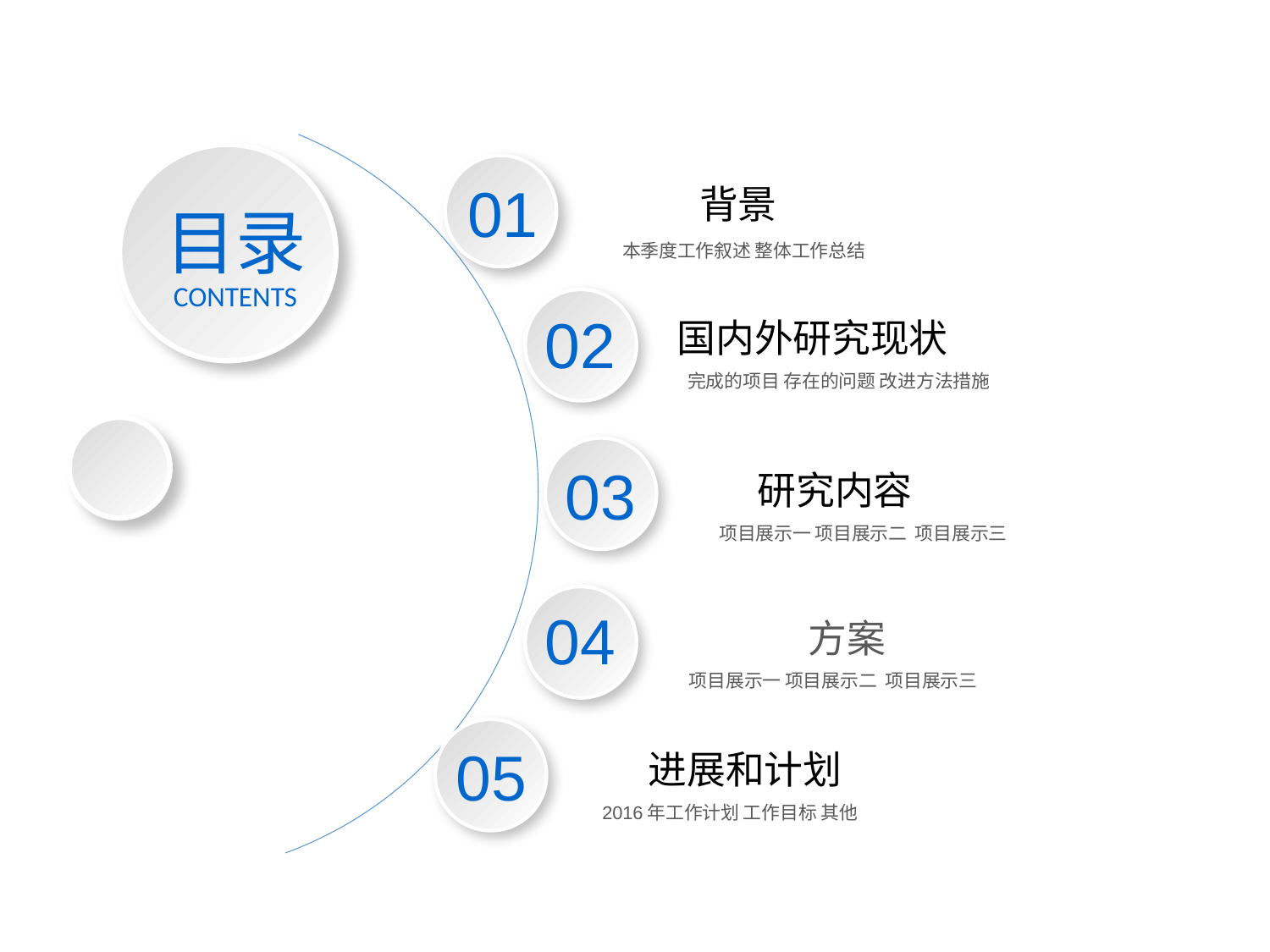

01
背景

目录
CONTENTS
本季度工作叙述 整体工作总结

02
国内外研究现状
完成的项目 存在的问题 改进方法措施

03
研究内容
项目展示一 项目展示二  项目展示三

04
方案
项目展示一 项目展示二  项目展示三

05
进展和计划
2016年工作计划 工作目标 其他